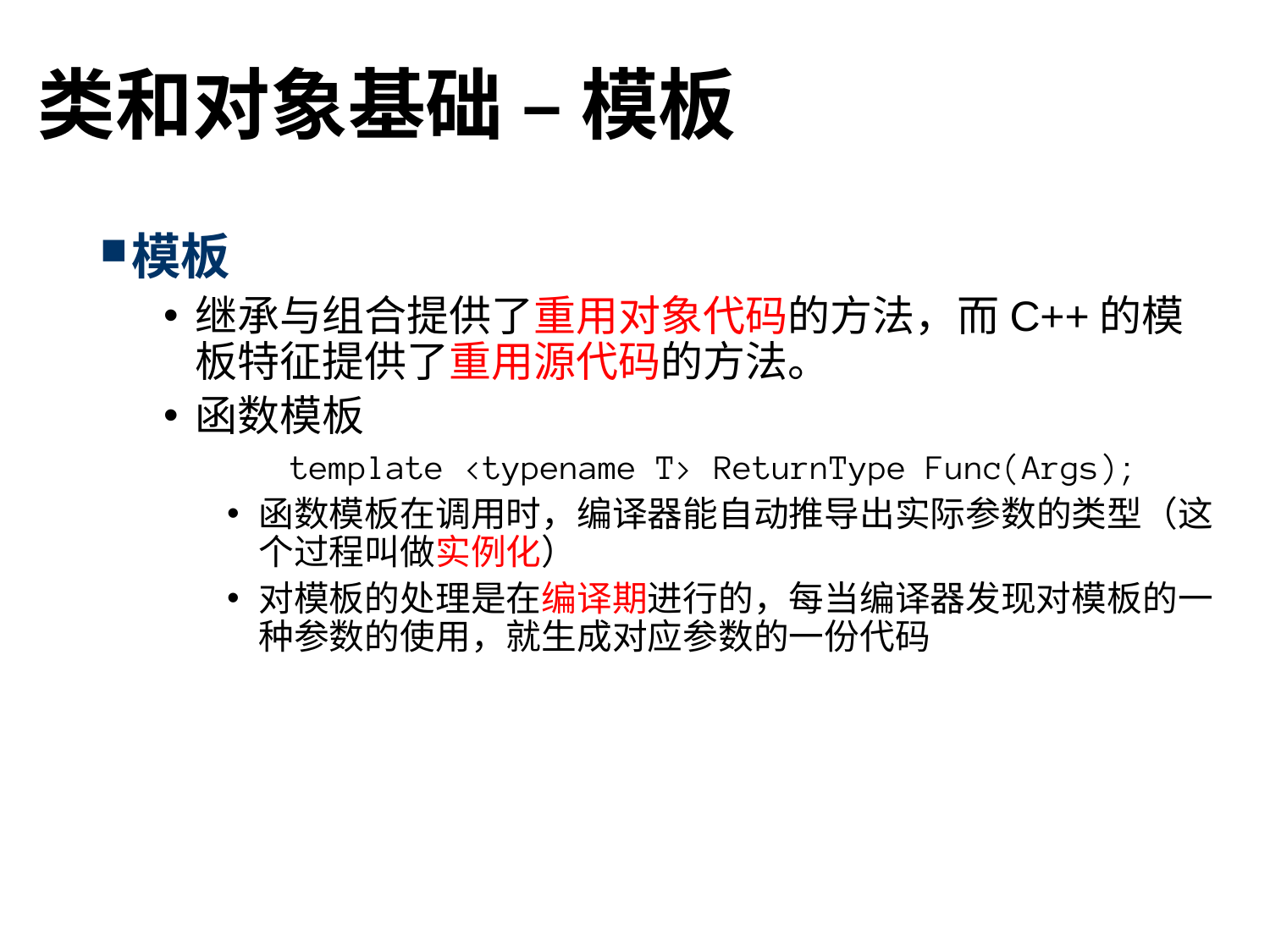

# 类和对象基础 – 模板
模板
继承与组合提供了重用对象代码的方法，而C++的模板特征提供了重用源代码的方法。
函数模板
	template <typename T> ReturnType Func(Args);
函数模板在调用时，编译器能自动推导出实际参数的类型（这个过程叫做实例化）
对模板的处理是在编译期进行的，每当编译器发现对模板的一种参数的使用，就生成对应参数的一份代码